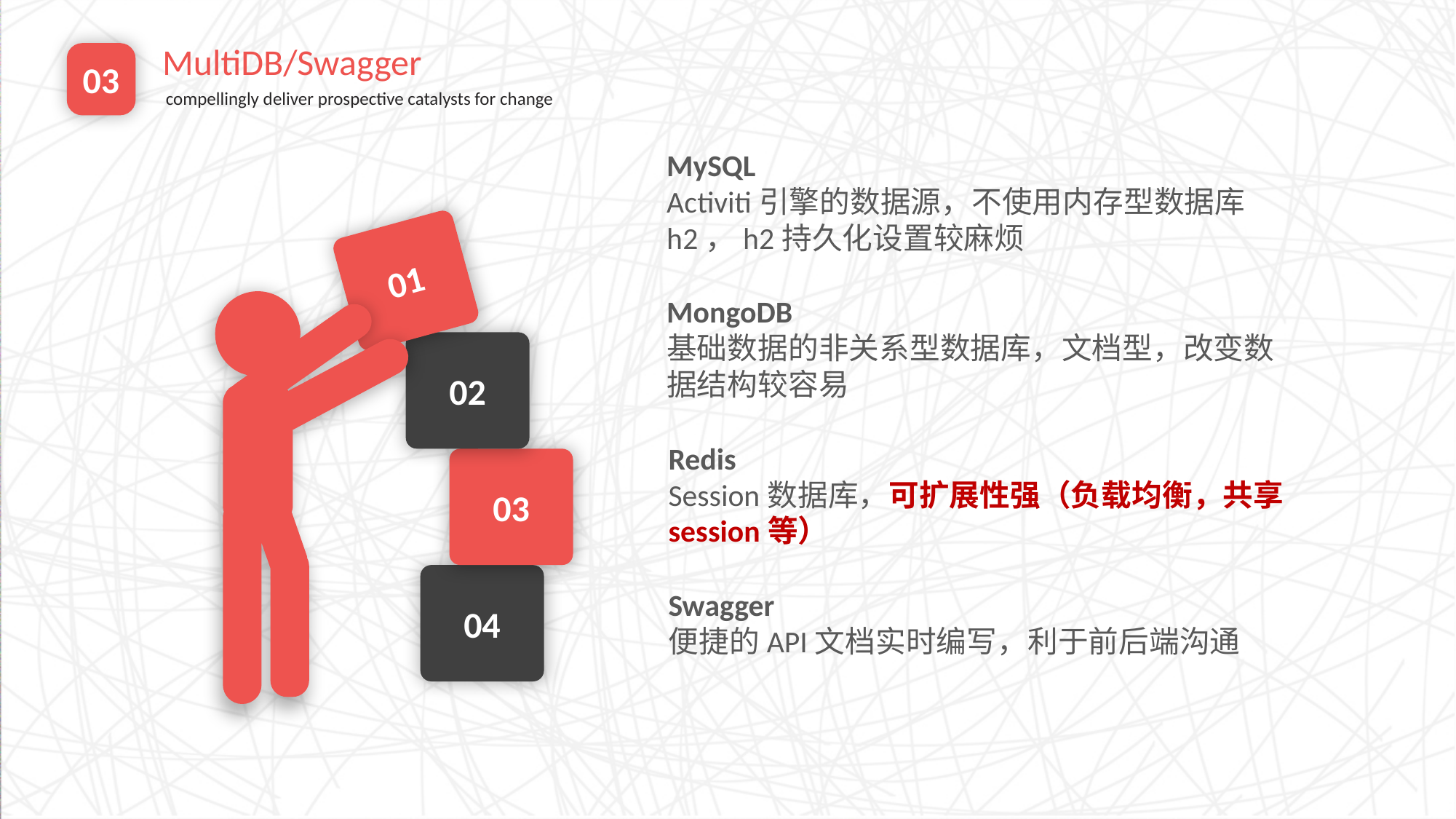

MultiDB/Swagger
compellingly deliver prospective catalysts for change
03
MySQL
Activiti引擎的数据源，不使用内存型数据库h2，h2持久化设置较麻烦
e7d195523061f1c0205959036996ad55c215b892a7aac5c0B9ADEF7896FB48F2EF97163A2DE1401E1875DEDC438B7864AD24CA23553DBBBD975DAF4CAD4A2592689FFB6CEE59FFA55B2702D0E5EE29CDFC0DD98BC7D6A39AC4E055256EE11BBEDCDB7C9722D66262996B68DE860BD3C77EBCAECB599909EC0E07B61811075331ABCDE6990254B8C8
01
MongoDB
基础数据的非关系型数据库，文档型，改变数据结构较容易

02
Redis
Session数据库，可扩展性强（负载均衡，共享session等）
03
Swagger
便捷的API文档实时编写，利于前后端沟通
04